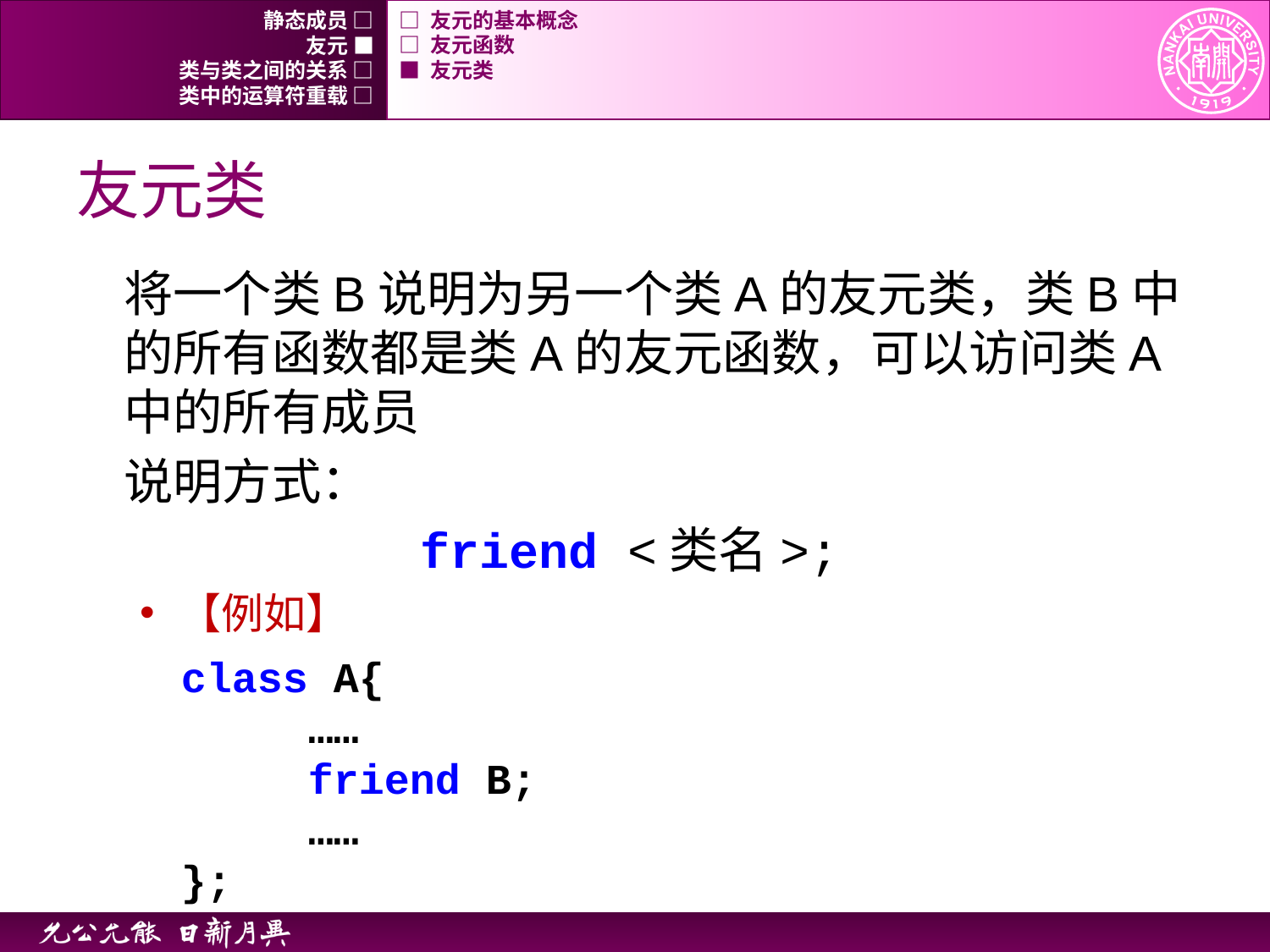

静态成员 □
□ 友元的基本概念
友元 ■
□ 友元函数
类与类之间的关系 □
■ 友元类
类中的运算符重载 □

# 友元类
将一个类B说明为另一个类A的友元类，类B中的所有函数都是类A的友元函数，可以访问类A中的所有成员
说明方式：
friend <类名>;
【例如】
class A{
	……
	friend B;
	……
};